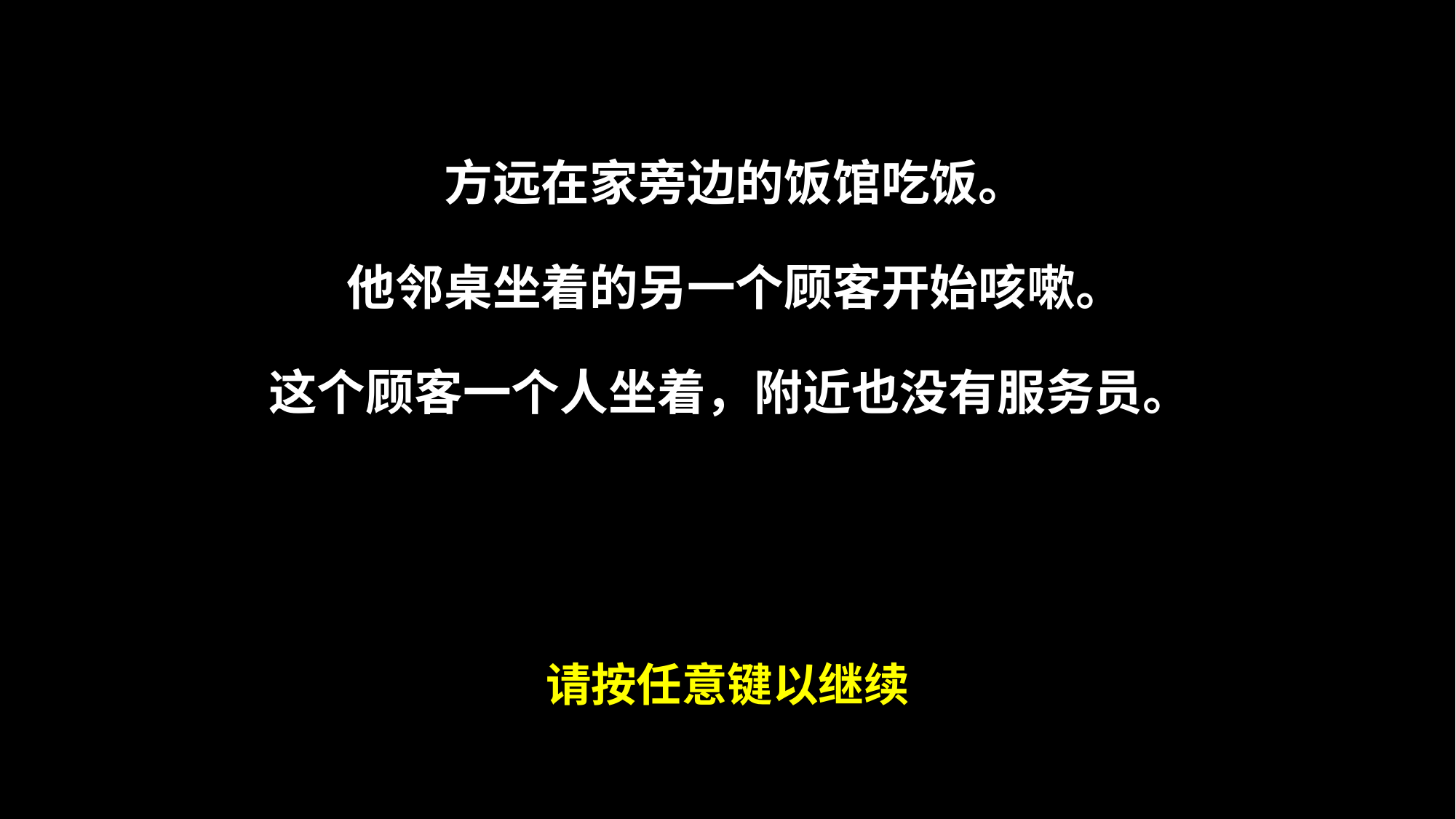

# 方远在家旁边的饭馆吃饭。 他邻桌坐着的另一个顾客开始咳嗽。 这个顾客一个人坐着，附近也没有服务员。
请按任意键以继续